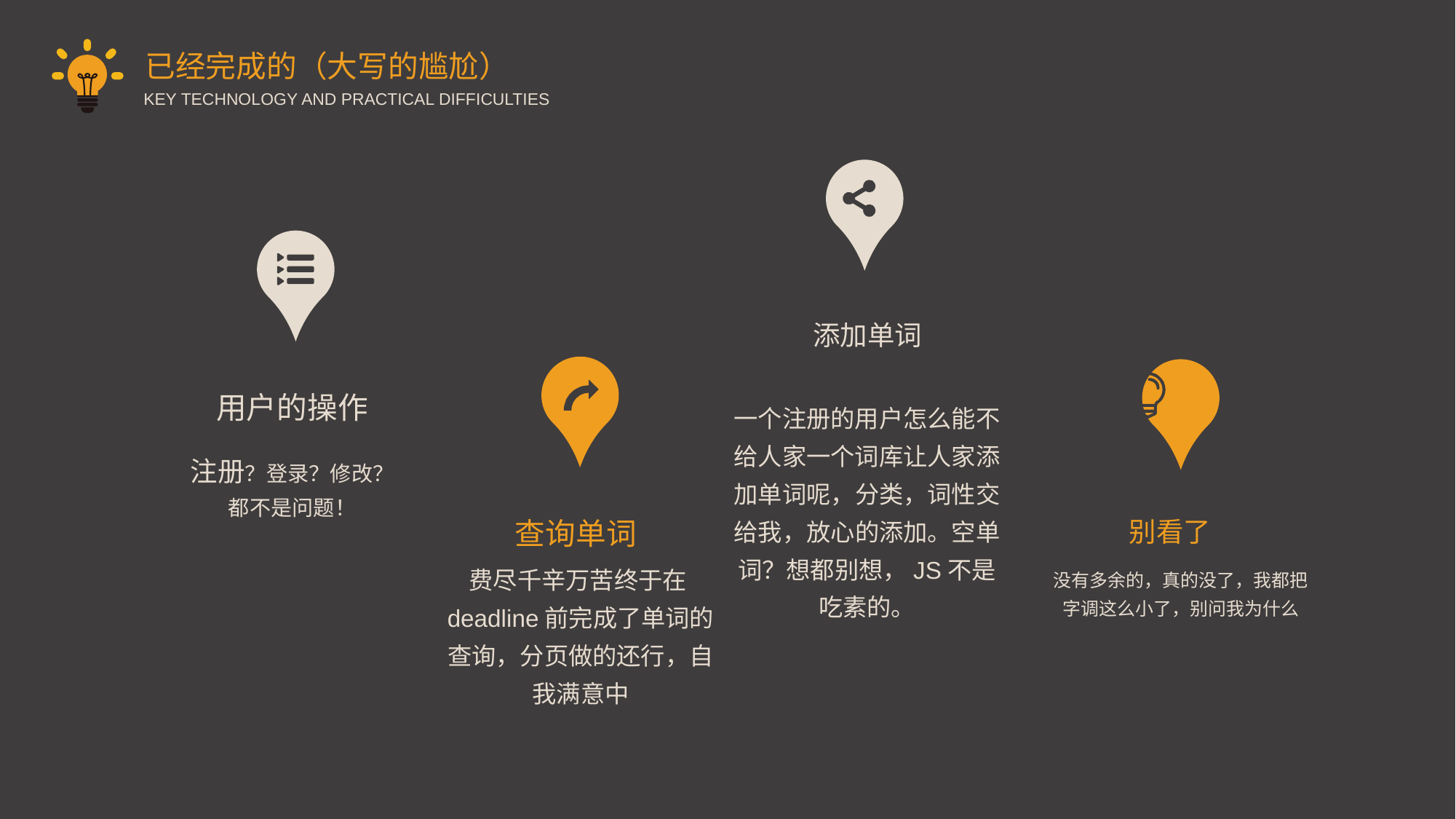

已经完成的（大写的尴尬）
KEY TECHNOLOGY AND PRACTICAL DIFFICULTIES

添加单词

用户的操作
一个注册的用户怎么能不给人家一个词库让人家添加单词呢，分类，词性交给我，放心的添加。空单词？想都别想，JS不是吃素的。
注册？登录？修改？
都不是问题！
查询单词
别看了
费尽千辛万苦终于在deadline前完成了单词的查询，分页做的还行，自我满意中
没有多余的，真的没了，我都把字调这么小了，别问我为什么